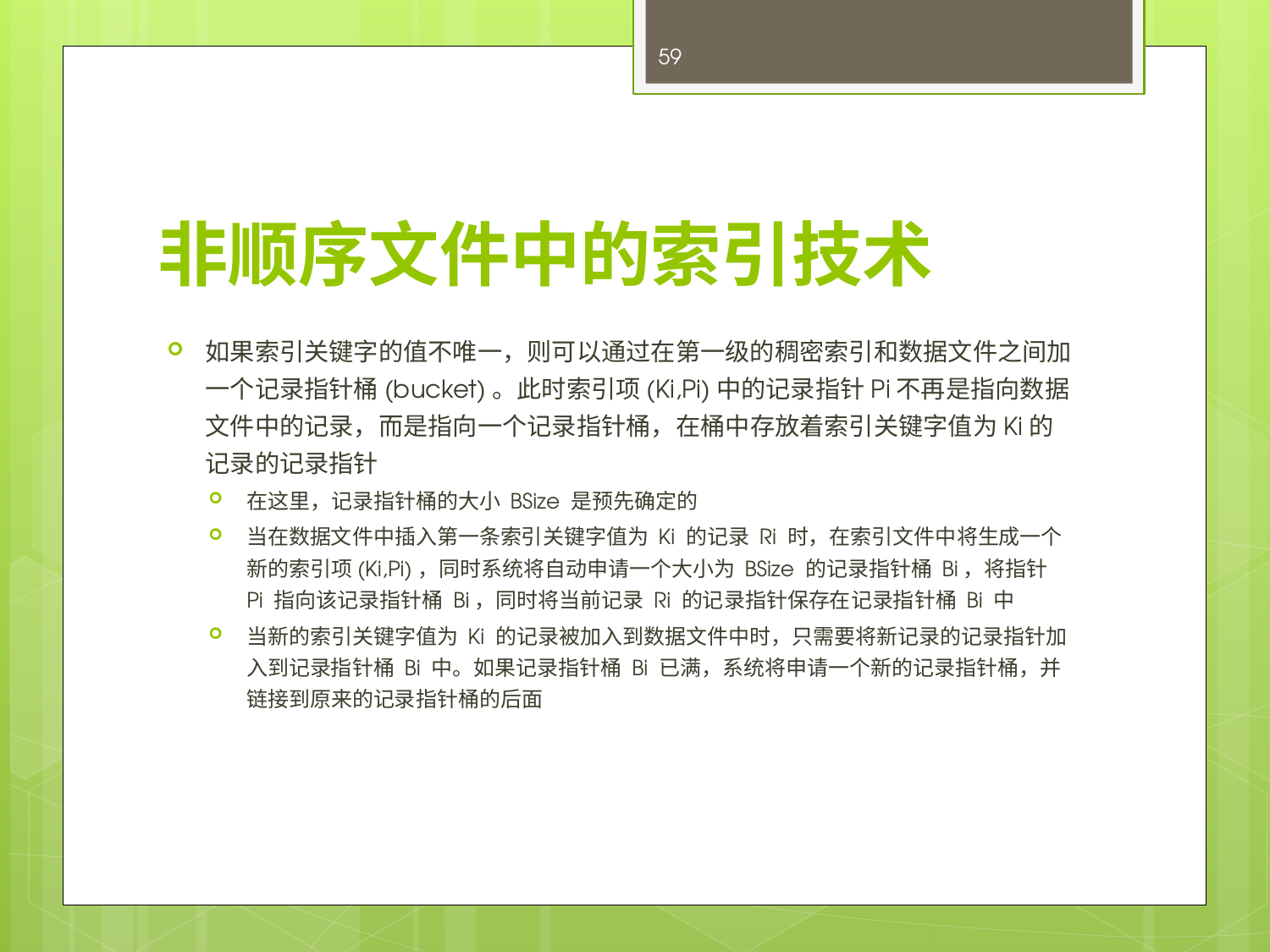

59
# 非顺序文件中的索引技术
如果索引关键字的值不唯一，则可以通过在第一级的稠密索引和数据文件之间加一个记录指针桶(bucket)。此时索引项(Ki,Pi)中的记录指针Pi不再是指向数据文件中的记录，而是指向一个记录指针桶，在桶中存放着索引关键字值为Ki的记录的记录指针
在这里，记录指针桶的大小 BSize 是预先确定的
当在数据文件中插入第一条索引关键字值为 Ki 的记录 Ri 时，在索引文件中将生成一个新的索引项(Ki,Pi)，同时系统将自动申请一个大小为 BSize 的记录指针桶 Bi，将指针 Pi 指向该记录指针桶 Bi，同时将当前记录 Ri 的记录指针保存在记录指针桶 Bi 中
当新的索引关键字值为 Ki 的记录被加入到数据文件中时，只需要将新记录的记录指针加入到记录指针桶 Bi 中。如果记录指针桶 Bi 已满，系统将申请一个新的记录指针桶，并链接到原来的记录指针桶的后面